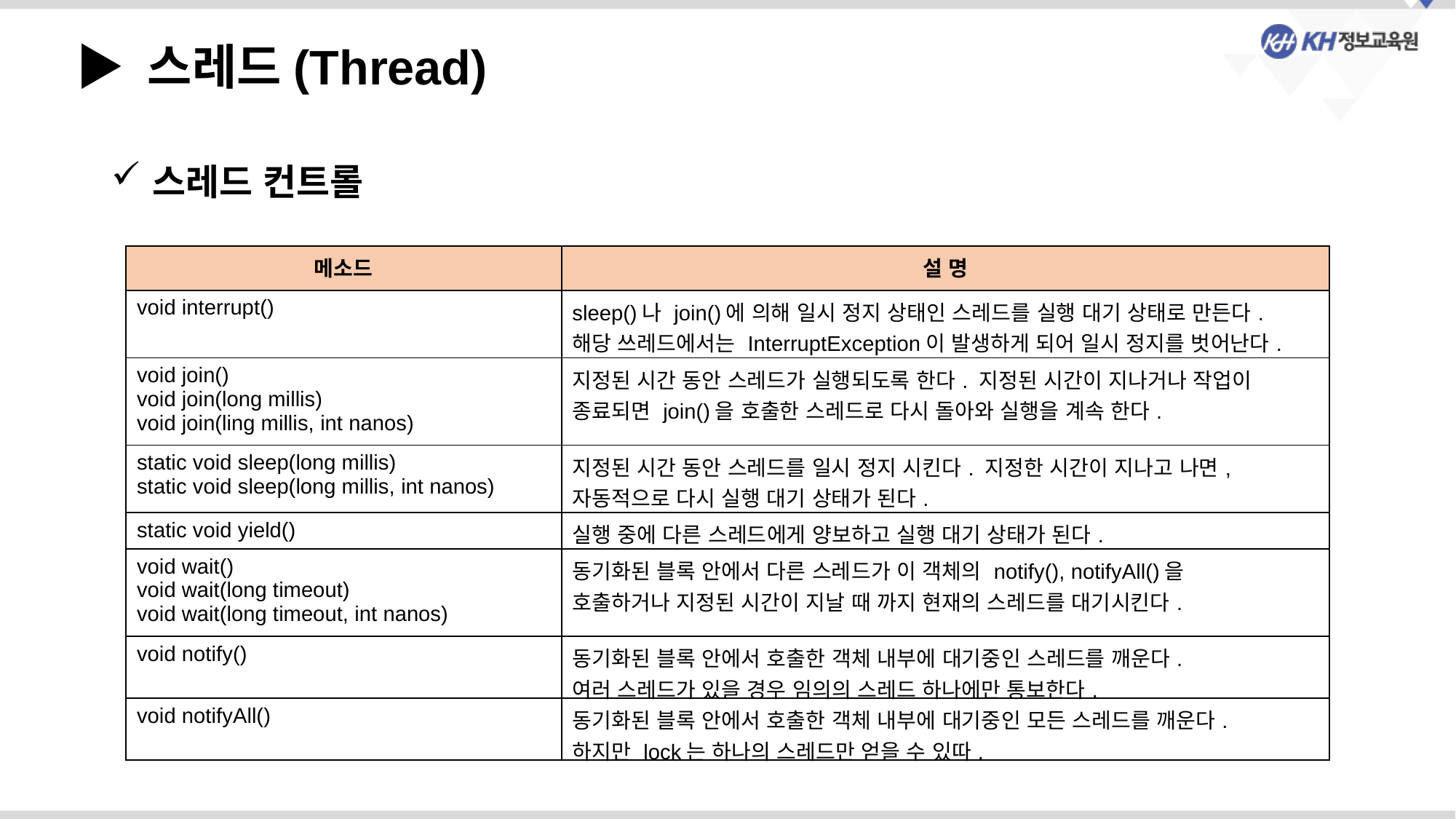

▶ 스레드(Thread)
스레드 컨트롤
| 메소드 | 설 명 |
| --- | --- |
| void interrupt() | sleep()나 join()에 의해 일시 정지 상태인 스레드를 실행 대기 상태로 만든다. 해당 쓰레드에서는 InterruptException이 발생하게 되어 일시 정지를 벗어난다. |
| void join() void join(long millis) void join(ling millis, int nanos) | 지정된 시간 동안 스레드가 실행되도록 한다. 지정된 시간이 지나거나 작업이 종료되면 join()을 호출한 스레드로 다시 돌아와 실행을 계속 한다. |
| static void sleep(long millis) static void sleep(long millis, int nanos) | 지정된 시간 동안 스레드를 일시 정지 시킨다. 지정한 시간이 지나고 나면, 자동적으로 다시 실행 대기 상태가 된다. |
| static void yield() | 실행 중에 다른 스레드에게 양보하고 실행 대기 상태가 된다. |
| void wait() void wait(long timeout) void wait(long timeout, int nanos) | 동기화된 블록 안에서 다른 스레드가 이 객체의 notify(), notifyAll()을 호출하거나 지정된 시간이 지날 때 까지 현재의 스레드를 대기시킨다. |
| void notify() | 동기화된 블록 안에서 호출한 객체 내부에 대기중인 스레드를 깨운다. 여러 스레드가 있을 경우 임의의 스레드 하나에만 통보한다. |
| void notifyAll() | 동기화된 블록 안에서 호출한 객체 내부에 대기중인 모든 스레드를 깨운다. 하지만 lock는 하나의 스레드만 얻을 수 있따. |